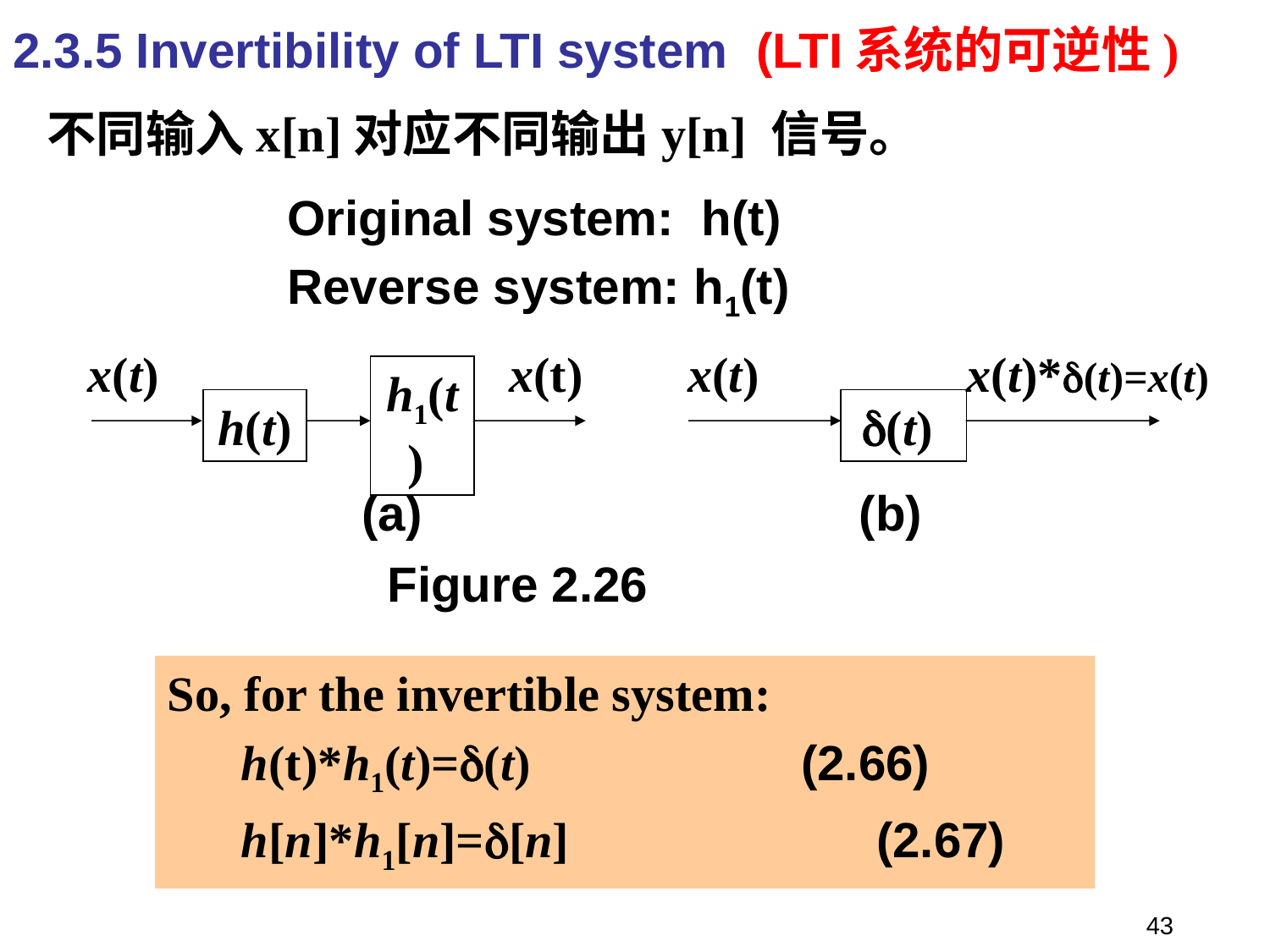

2.3.5 Invertibility of LTI system  (LTI系统的可逆性)
不同输入x[n]对应不同输出y[n] 信号。
Original system:  h(t)
Reverse system: h1(t)
x(t)
x(t)
h(t)
h1(t)

x(t)
x(t)*δ(t)=x(t)
δ(t)

(a)
(b)
Figure 2.26
So, for the invertible system:
      h(t)*h1(t)=δ(t)                      (2.66)
      h[n]*h1[n]=δ[n]                         (2.67)
43
43